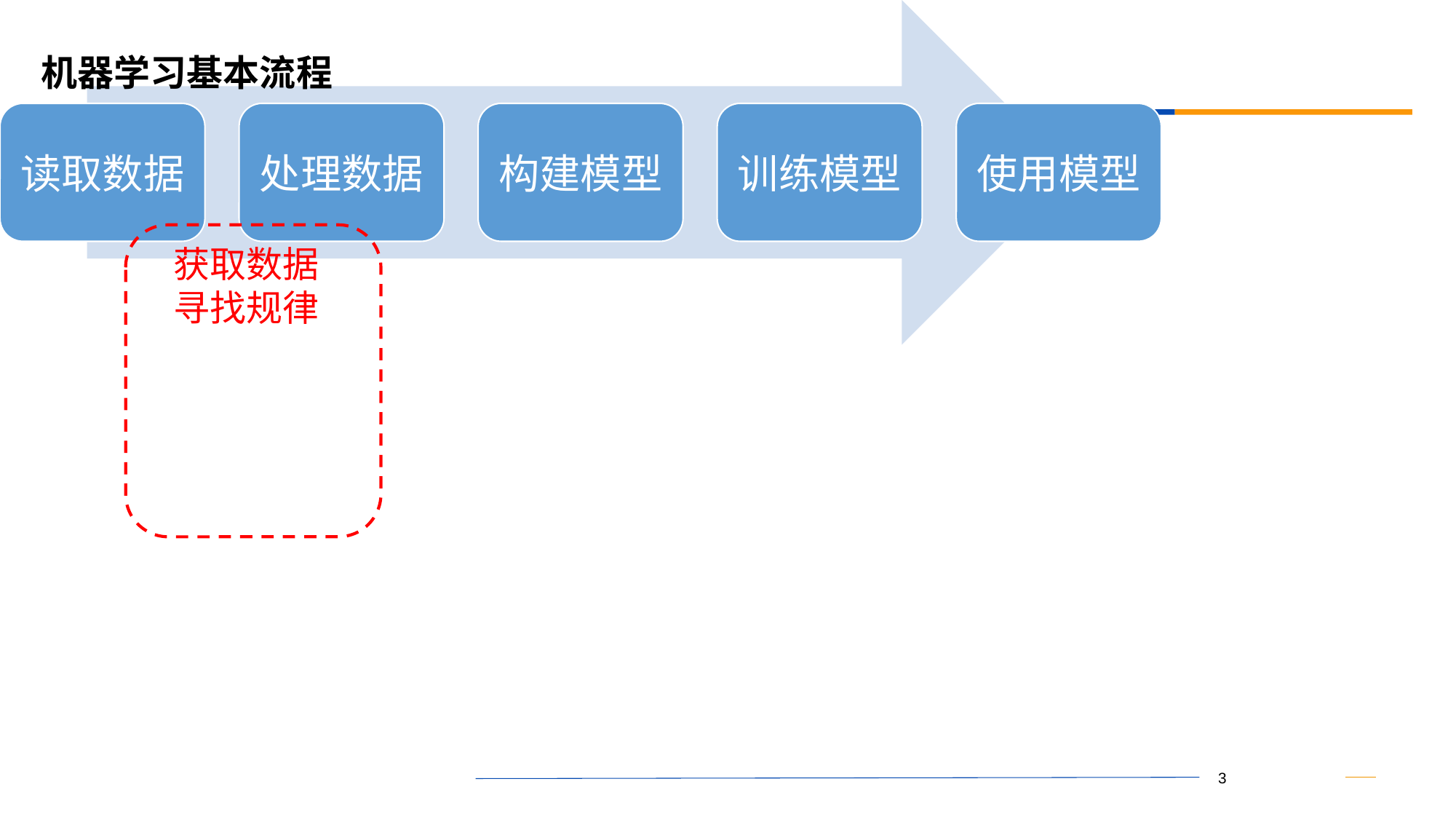

# 机器学习基本流程

获取数据寻找规律
读取数据
处理数据
构建模型
训练模型
使用模型